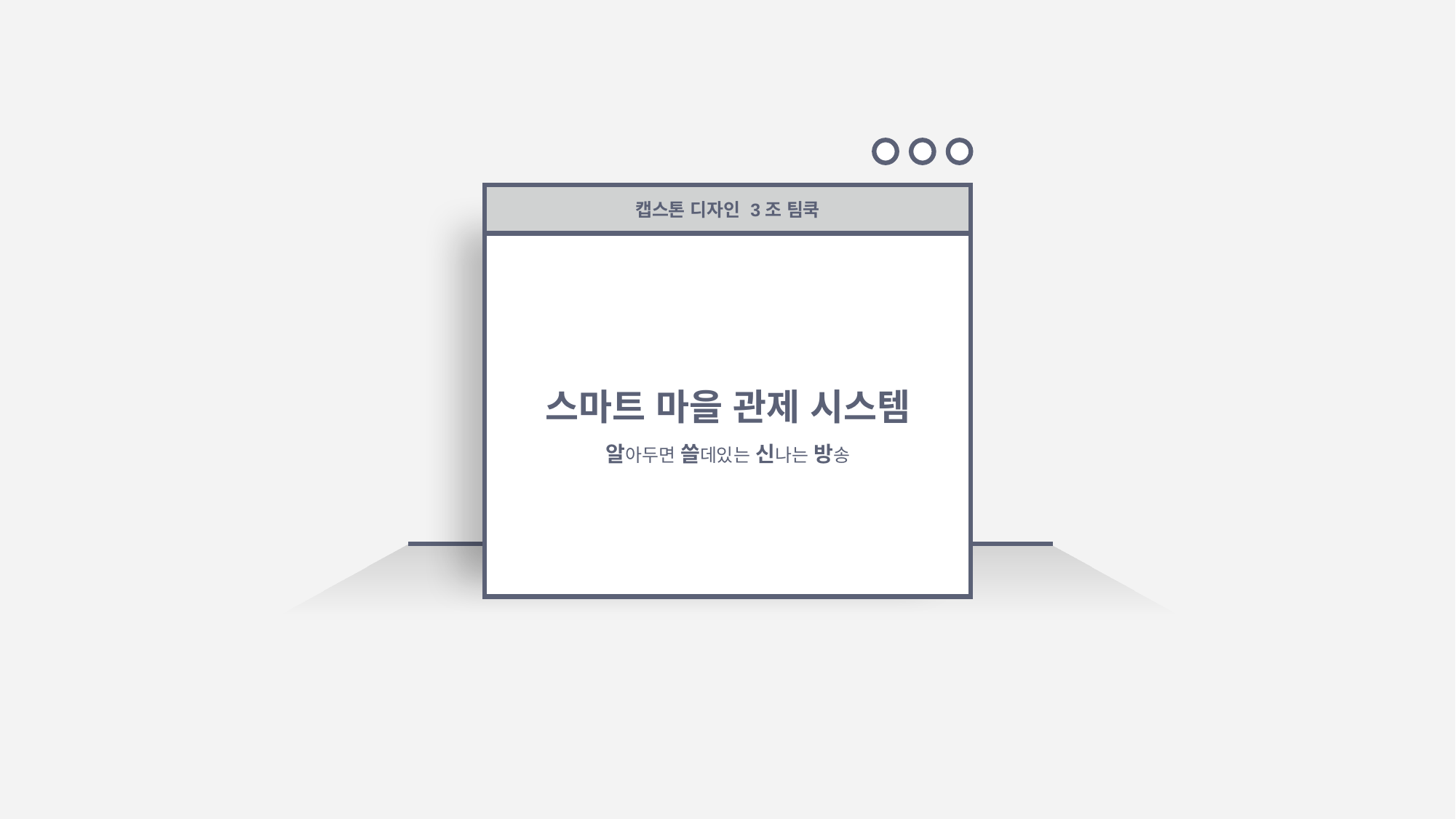

캡스톤 디자인 3조 팀쿡
스마트 마을 관제 시스템
알아두면 쓸데있는 신나는 방송